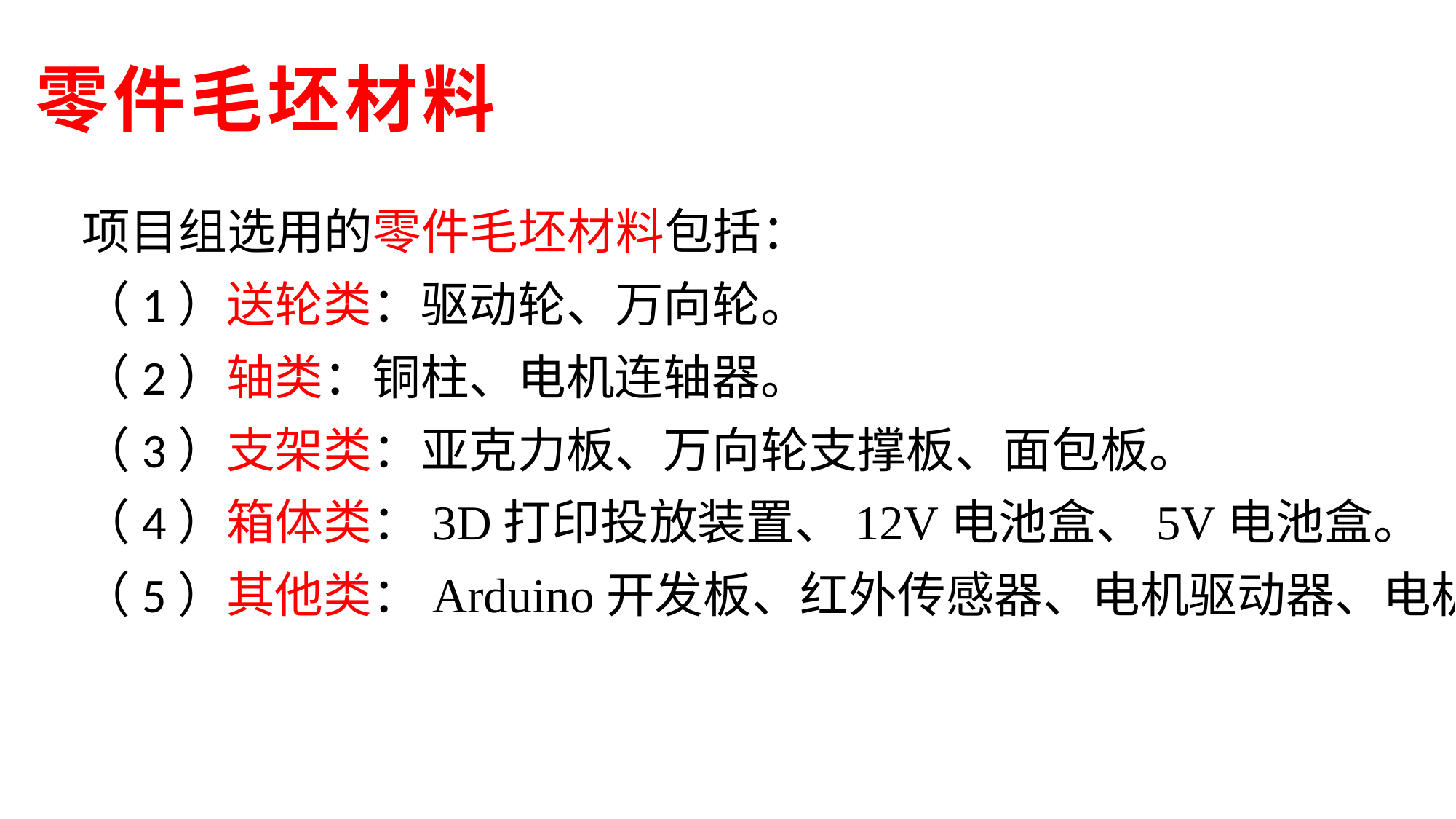

零件毛坯材料

项目组选用的零件毛坯材料包括：
（1）送轮类：驱动轮、万向轮。
（2）轴类：铜柱、电机连轴器。
（3）支架类：亚克力板、万向轮支撑板、面包板。
（4）箱体类：3D打印投放装置、12V电池盒、5V电池盒。
（5）其他类：Arduino开发板、红外传感器、电机驱动器、电机。